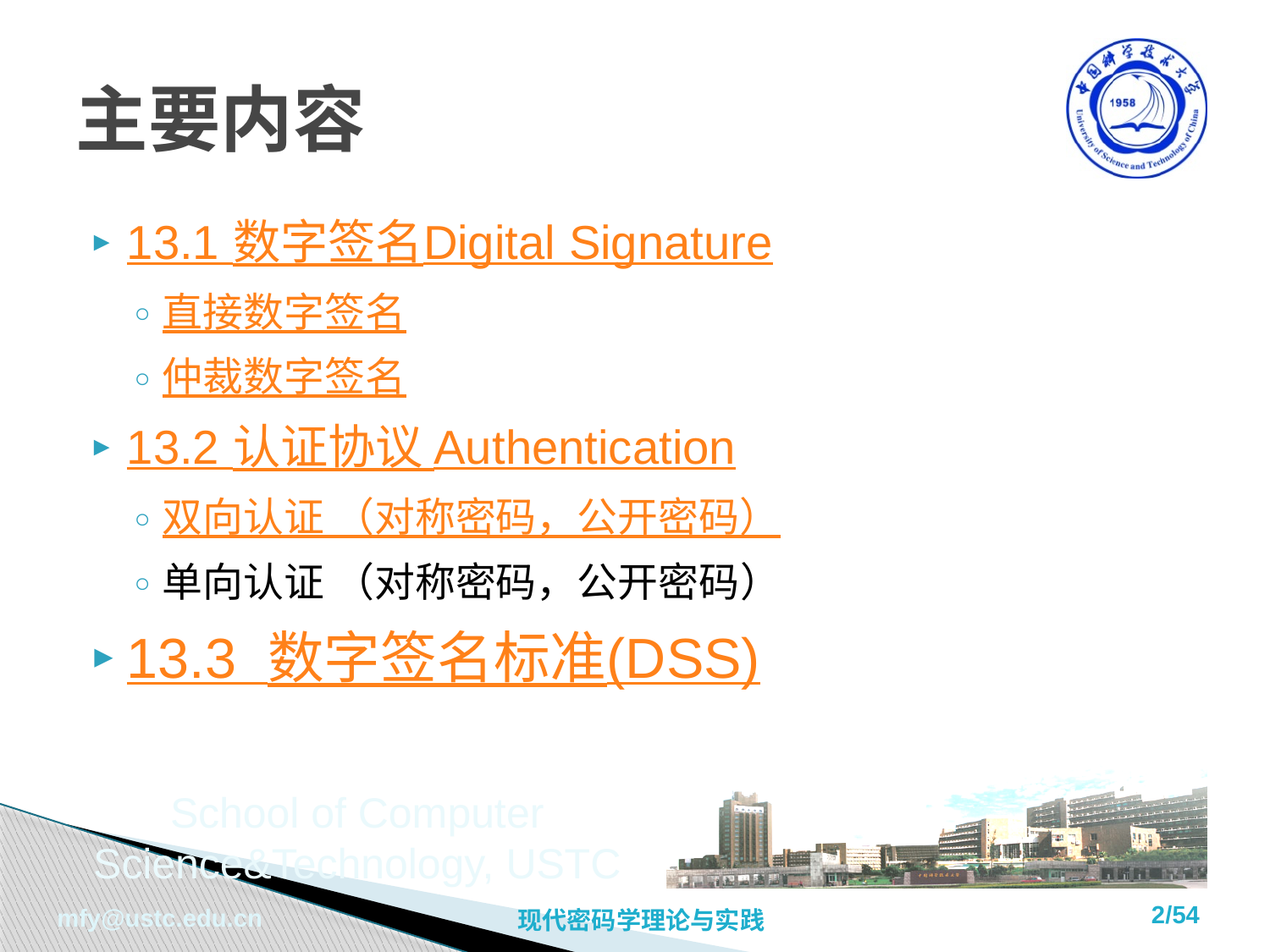

# 主要内容
13.1 数字签名Digital Signature
直接数字签名
仲裁数字签名
13.2 认证协议 Authentication
双向认证 （对称密码，公开密码）
单向认证 （对称密码，公开密码）
13.3  数字签名标准(DSS)